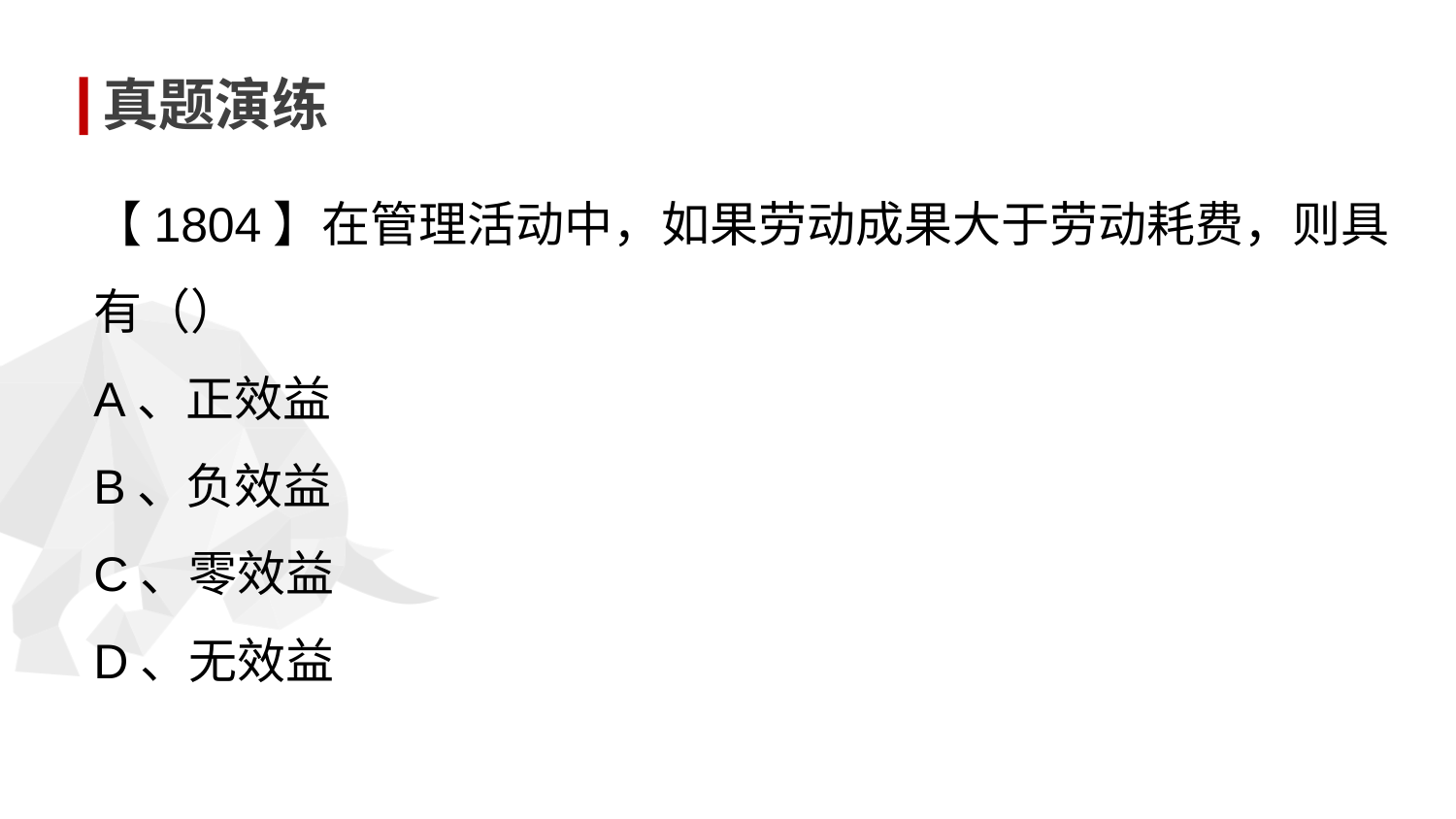

真题演练
【1804】在管理活动中，如果劳动成果大于劳动耗费，则具有（）
A、正效益
B、负效益
C、零效益
D、无效益